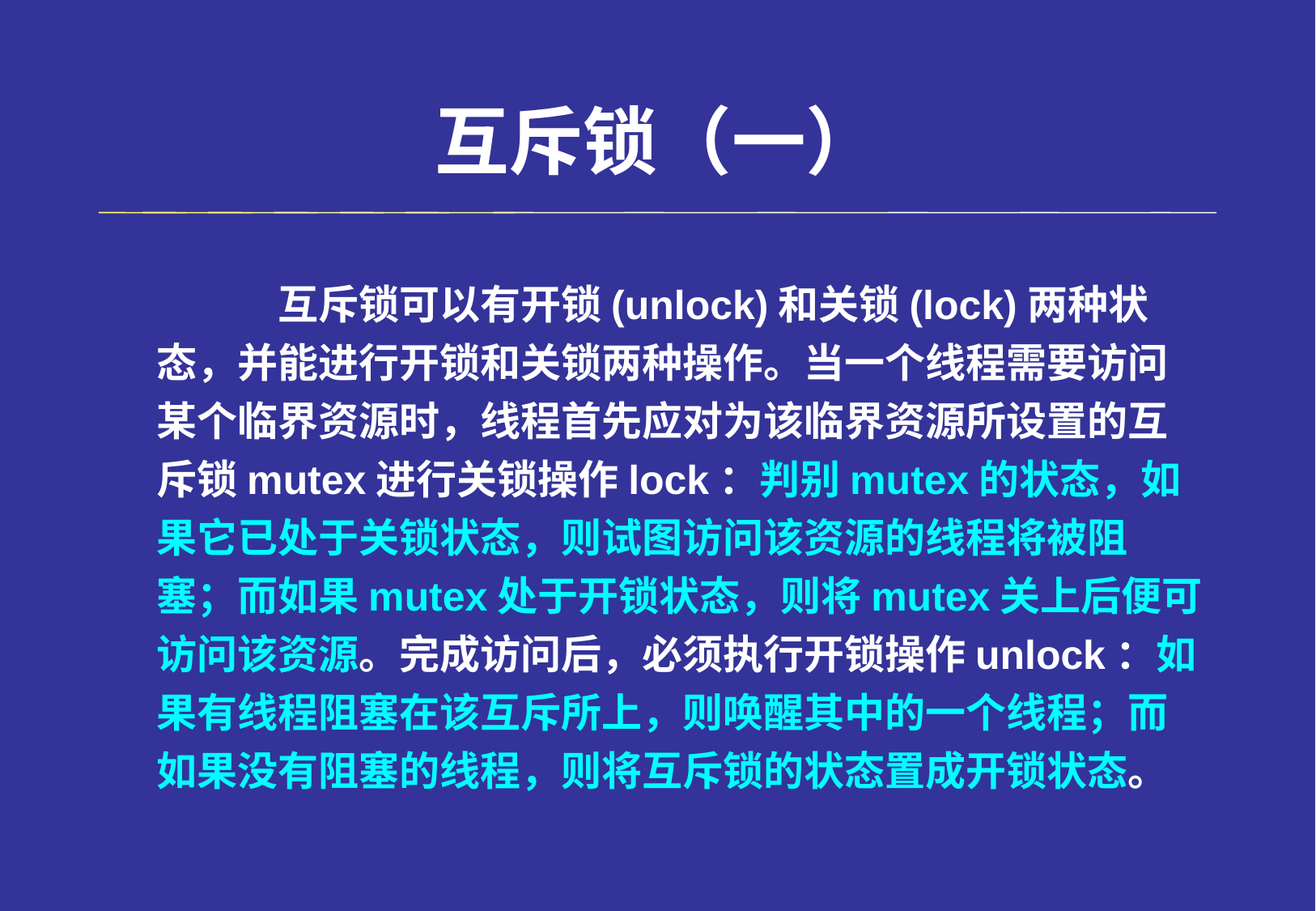

# 互斥锁（一）
		互斥锁可以有开锁(unlock)和关锁(lock)两种状态，并能进行开锁和关锁两种操作。当一个线程需要访问某个临界资源时，线程首先应对为该临界资源所设置的互斥锁mutex进行关锁操作lock：判别mutex的状态，如果它已处于关锁状态，则试图访问该资源的线程将被阻塞；而如果mutex处于开锁状态，则将mutex关上后便可访问该资源。完成访问后，必须执行开锁操作unlock：如果有线程阻塞在该互斥所上，则唤醒其中的一个线程；而如果没有阻塞的线程，则将互斥锁的状态置成开锁状态。